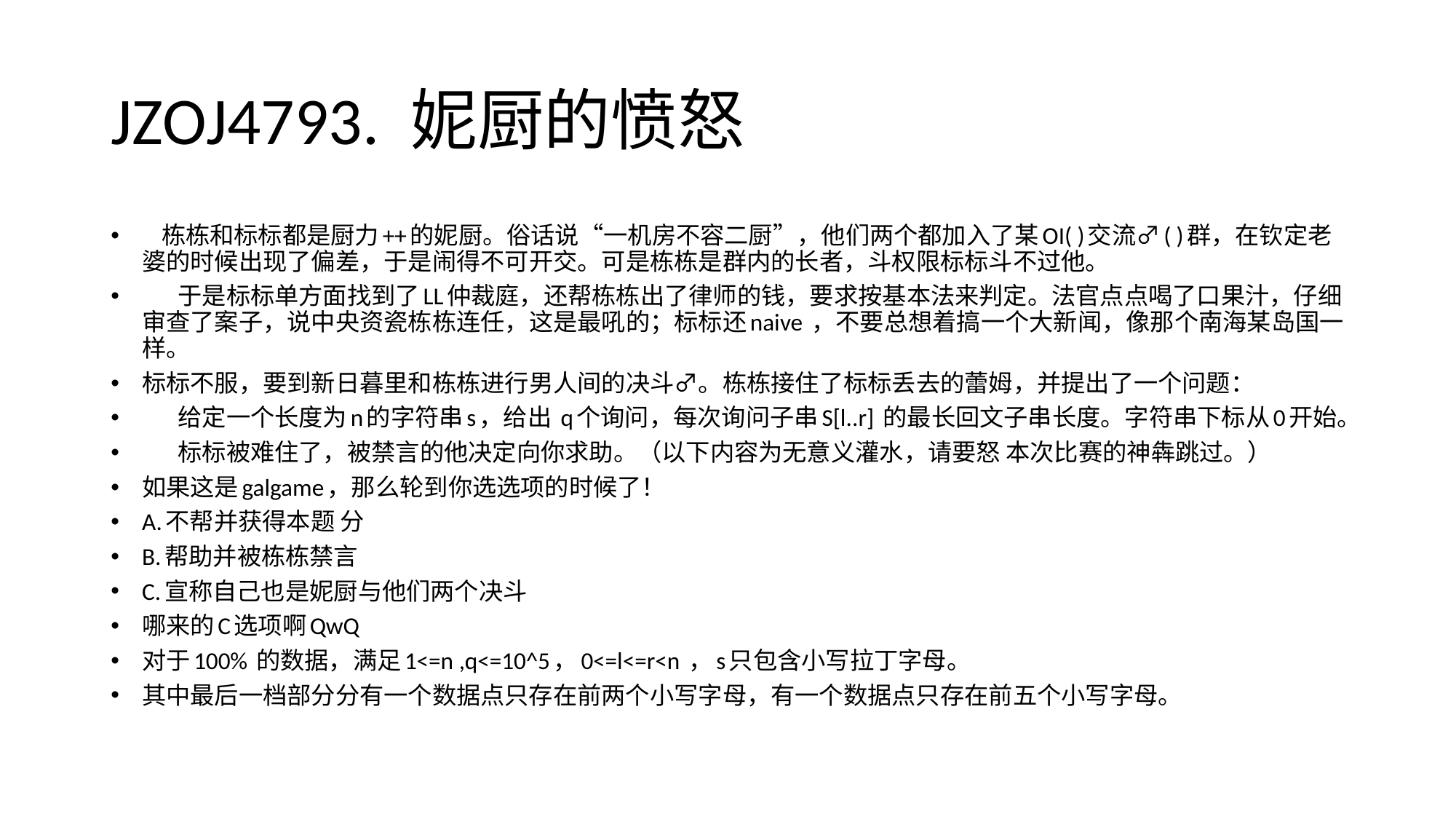

# JZOJ4793. 妮厨的愤怒
   栋栋和标标都是厨力++的妮厨。俗话说“一机房不容二厨”，他们两个都加入了某OI( )交流♂( )群，在钦定老婆的时候出现了偏差，于是闹得不可开交。可是栋栋是群内的长者，斗权限标标斗不过他。
      于是标标单方面找到了LL仲裁庭，还帮栋栋出了律师的钱，要求按基本法来判定。法官点点喝了口果汁，仔细审查了案子，说中央资瓷栋栋连任，这是最吼的；标标还naive ，不要总想着搞一个大新闻，像那个南海某岛国一样。
标标不服，要到新日暮里和栋栋进行男人间的决斗♂。栋栋接住了标标丢去的蕾姆，并提出了一个问题：
      给定一个长度为n的字符串s，给出 q个询问，每次询问子串S[l..r] 的最长回文子串长度。字符串下标从0开始。
      标标被难住了，被禁言的他决定向你求助。（以下内容为无意义灌水，请要怒 本次比赛的神犇跳过。）
如果这是galgame，那么轮到你选选项的时候了！
A.不帮并获得本题 分
B.帮助并被栋栋禁言
C.宣称自己也是妮厨与他们两个决斗
哪来的C选项啊QwQ
对于100% 的数据，满足1<=n ,q<=10^5，0<=l<=r<n ，s只包含小写拉丁字母。
其中最后一档部分分有一个数据点只存在前两个小写字母，有一个数据点只存在前五个小写字母。